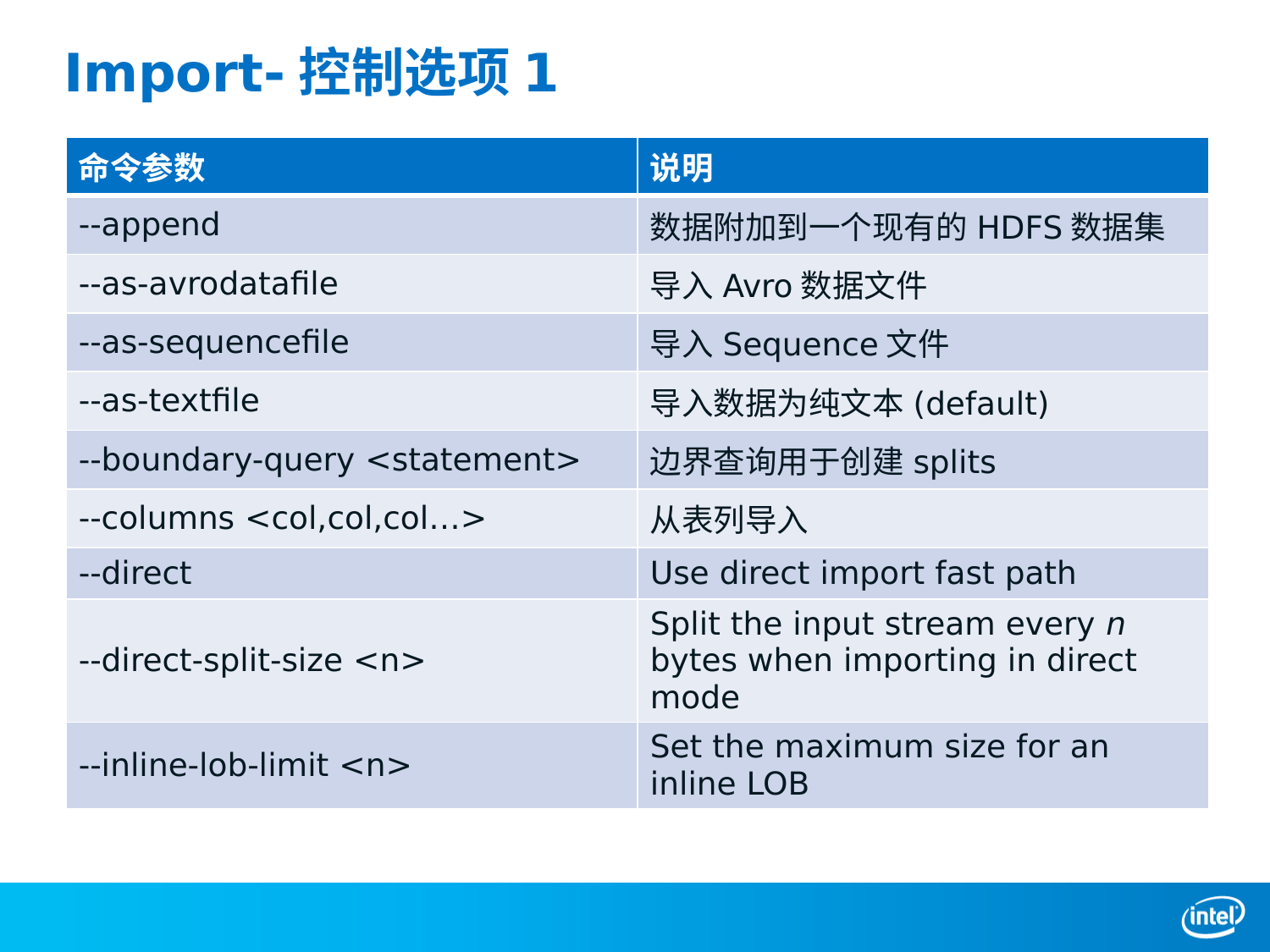

# Import-控制选项1
| 命令参数 | 说明 |
| --- | --- |
| --append | 数据附加到一个现有的HDFS数据集 |
| --as-avrodatafile | 导入Avro数据文件 |
| --as-sequencefile | 导入Sequence文件 |
| --as-textfile | 导入数据为纯文本(default) |
| --boundary-query <statement> | 边界查询用于创建splits |
| --columns <col,col,col…> | 从表列导入 |
| --direct | Use direct import fast path |
| --direct-split-size <n> | Split the input stream every n bytes when importing in direct mode |
| --inline-lob-limit <n> | Set the maximum size for an inline LOB |